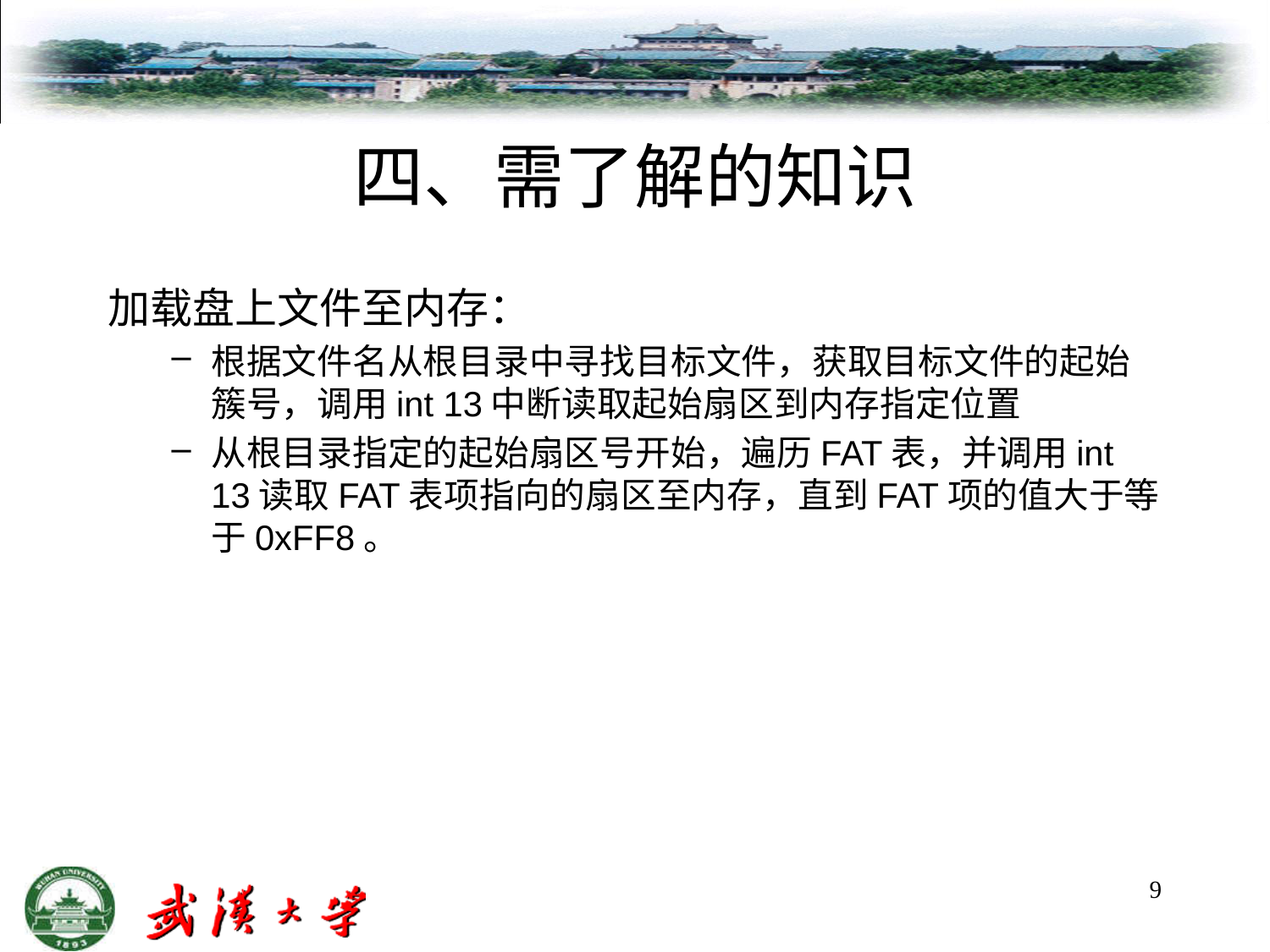

# 四、需了解的知识
加载盘上文件至内存：
根据文件名从根目录中寻找目标文件，获取目标文件的起始簇号，调用int 13中断读取起始扇区到内存指定位置
从根目录指定的起始扇区号开始，遍历FAT表，并调用int 13读取FAT表项指向的扇区至内存，直到FAT项的值大于等于0xFF8。

9